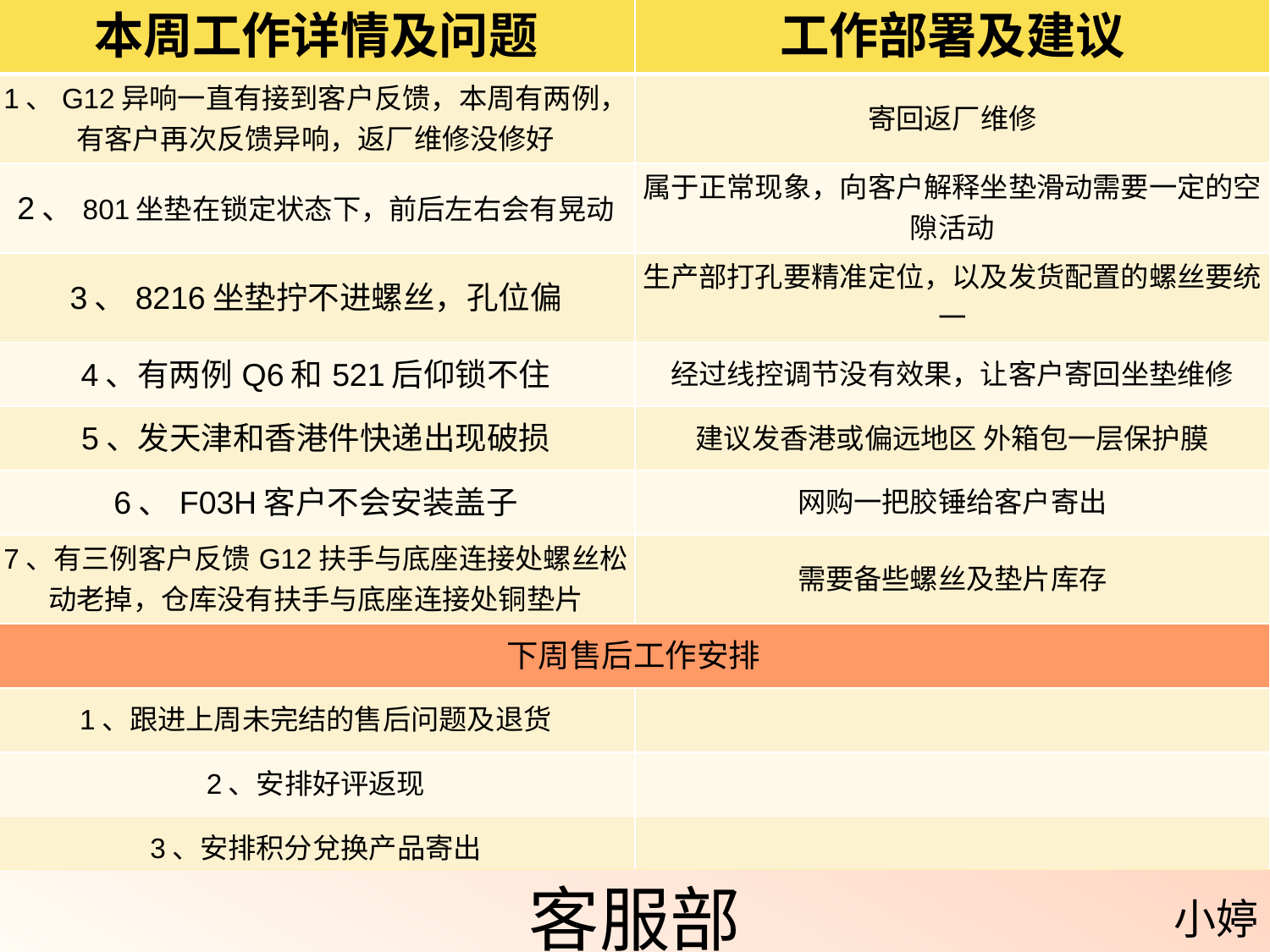

| 本周工作详情及问题 | 工作部署及建议 |
| --- | --- |
| 1、G12异响一直有接到客户反馈，本周有两例，有客户再次反馈异响，返厂维修没修好 | 寄回返厂维修 |
| 2、801坐垫在锁定状态下，前后左右会有晃动 | 属于正常现象，向客户解释坐垫滑动需要一定的空隙活动 |
| 3、8216坐垫拧不进螺丝，孔位偏 | 生产部打孔要精准定位，以及发货配置的螺丝要统一 |
| 4、有两例Q6和521后仰锁不住 | 经过线控调节没有效果，让客户寄回坐垫维修 |
| 5、发天津和香港件快递出现破损 | 建议发香港或偏远地区 外箱包一层保护膜 |
| 6、F03H客户不会安装盖子 | 网购一把胶锤给客户寄出 |
| 7、有三例客户反馈G12扶手与底座连接处螺丝松动老掉，仓库没有扶手与底座连接处铜垫片 | 需要备些螺丝及垫片库存 |
| 下周售后工作安排 |  |
| 1、跟进上周未完结的售后问题及退货 |  |
| 2、安排好评返现 |  |
| 3、安排积分兌换产品寄出 |  |
| 4、遇到售后问题积极处理解决好 |  |
客服部
小婷